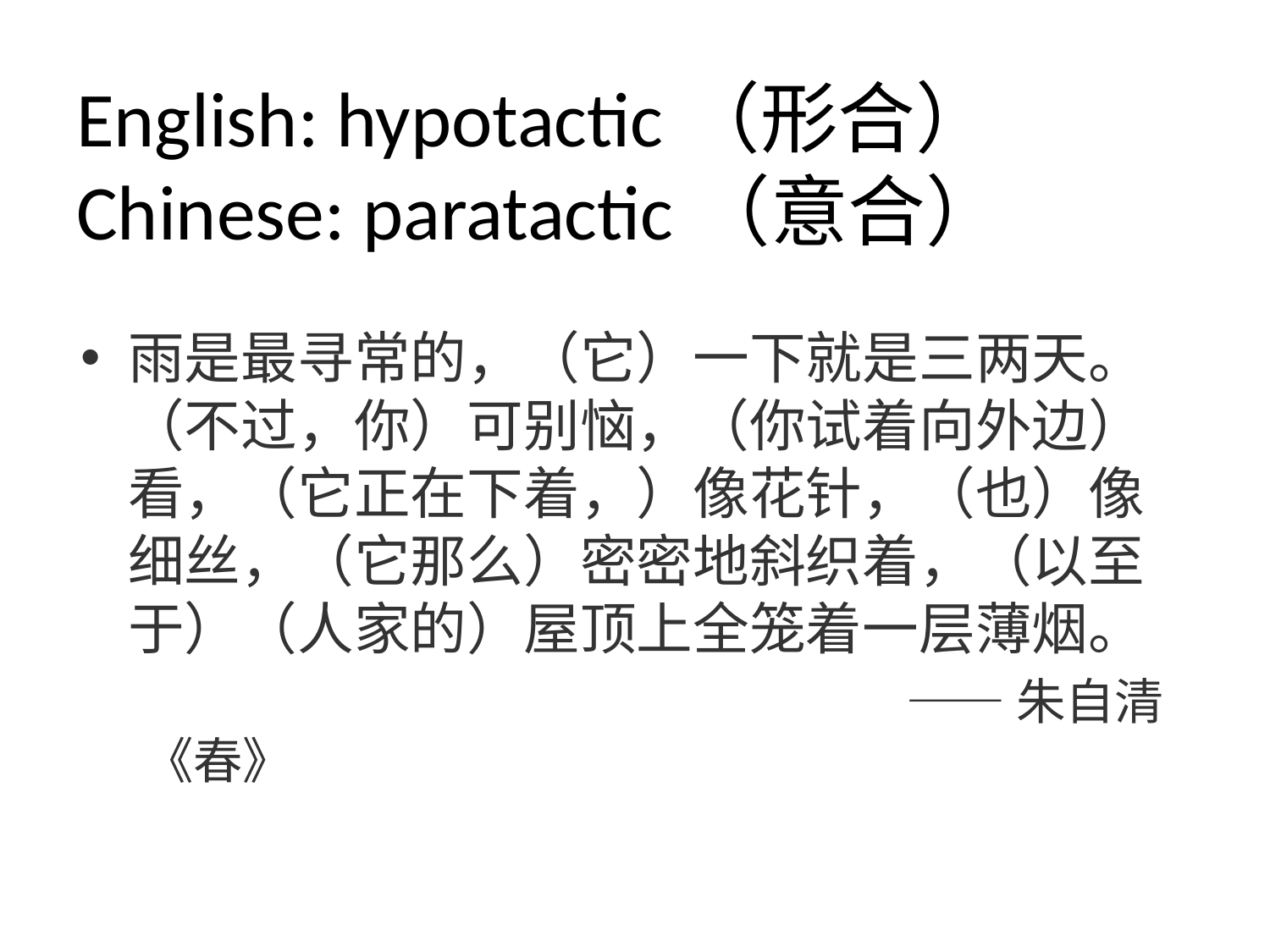

# English: hypotactic（形合） Chinese: paratactic（意合）
雨是最寻常的，（它）一下就是三两天。（不过，你）可别恼，（你试着向外边）看，（它正在下着，）像花针，（也）像细丝，（它那么）密密地斜织着，（以至于）（人家的）屋顶上全笼着一层薄烟。
					 	——朱自清《春》